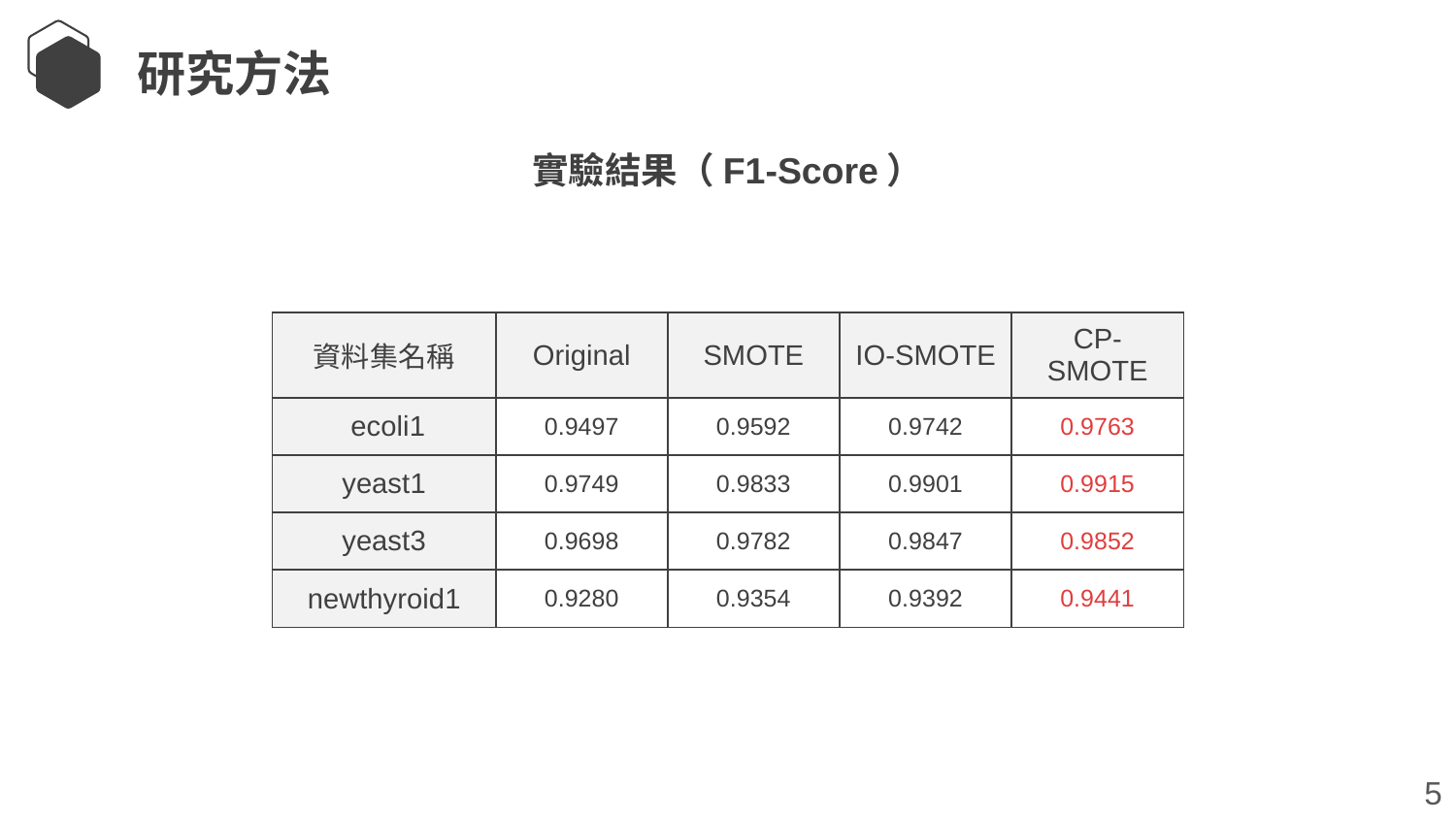

研究方法
實驗結果（F1-Score）
| 資料集名稱 | Original | SMOTE | IO-SMOTE | CP-SMOTE |
| --- | --- | --- | --- | --- |
| ecoli1 | 0.9497 | 0.9592 | 0.9742 | 0.9763 |
| yeast1 | 0.9749 | 0.9833 | 0.9901 | 0.9915 |
| yeast3 | 0.9698 | 0.9782 | 0.9847 | 0.9852 |
| newthyroid1 | 0.9280 | 0.9354 | 0.9392 | 0.9441 |
5